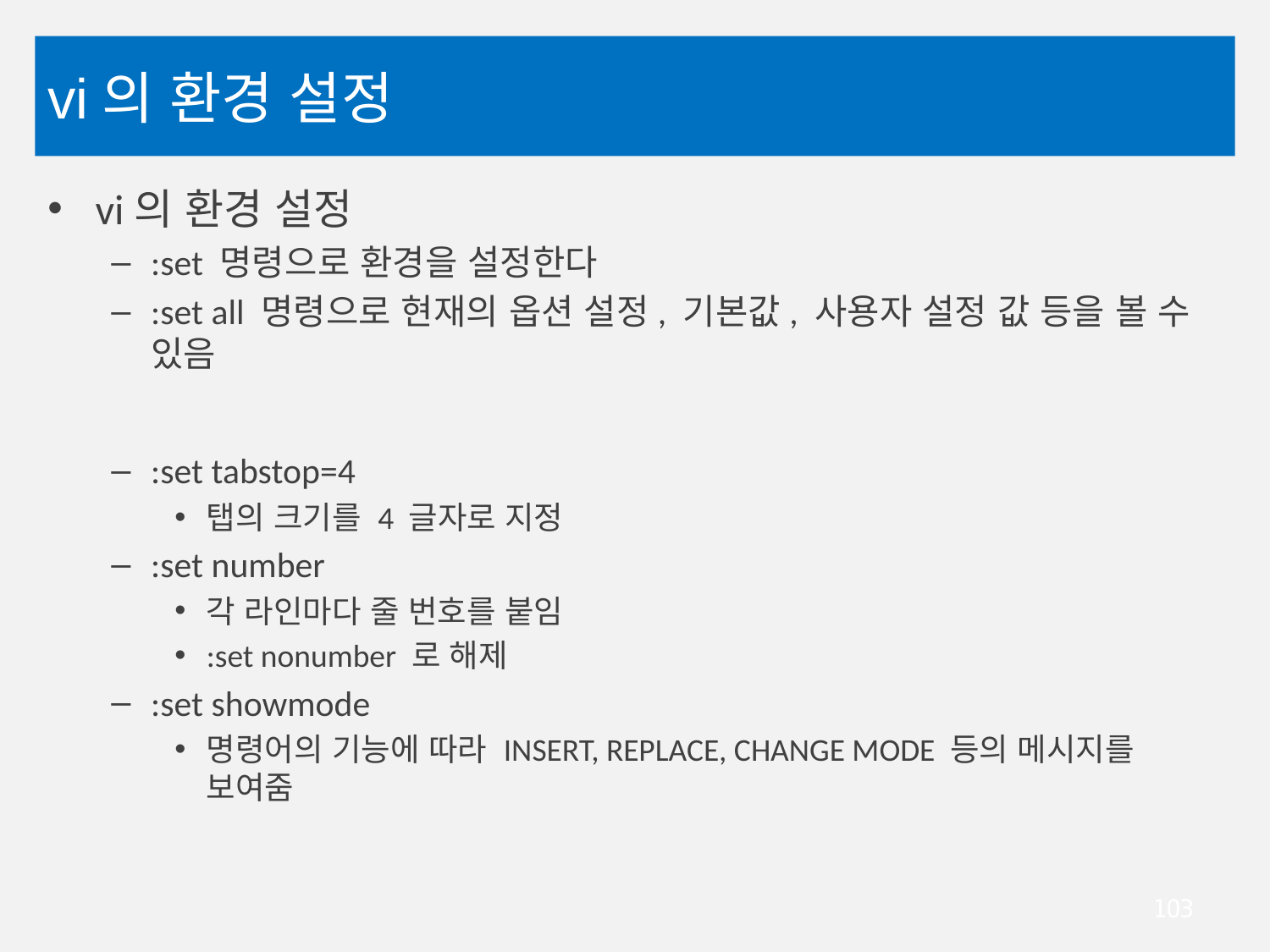

# vi의 환경 설정
vi의 환경 설정
:set 명령으로 환경을 설정한다
:set all 명령으로 현재의 옵션 설정, 기본값, 사용자 설정 값 등을 볼 수 있음

:set tabstop=4
탭의 크기를 4 글자로 지정
:set number
각 라인마다 줄 번호를 붙임
:set nonumber 로 해제
:set showmode
명령어의 기능에 따라 INSERT, REPLACE, CHANGE MODE 등의 메시지를 보여줌

103